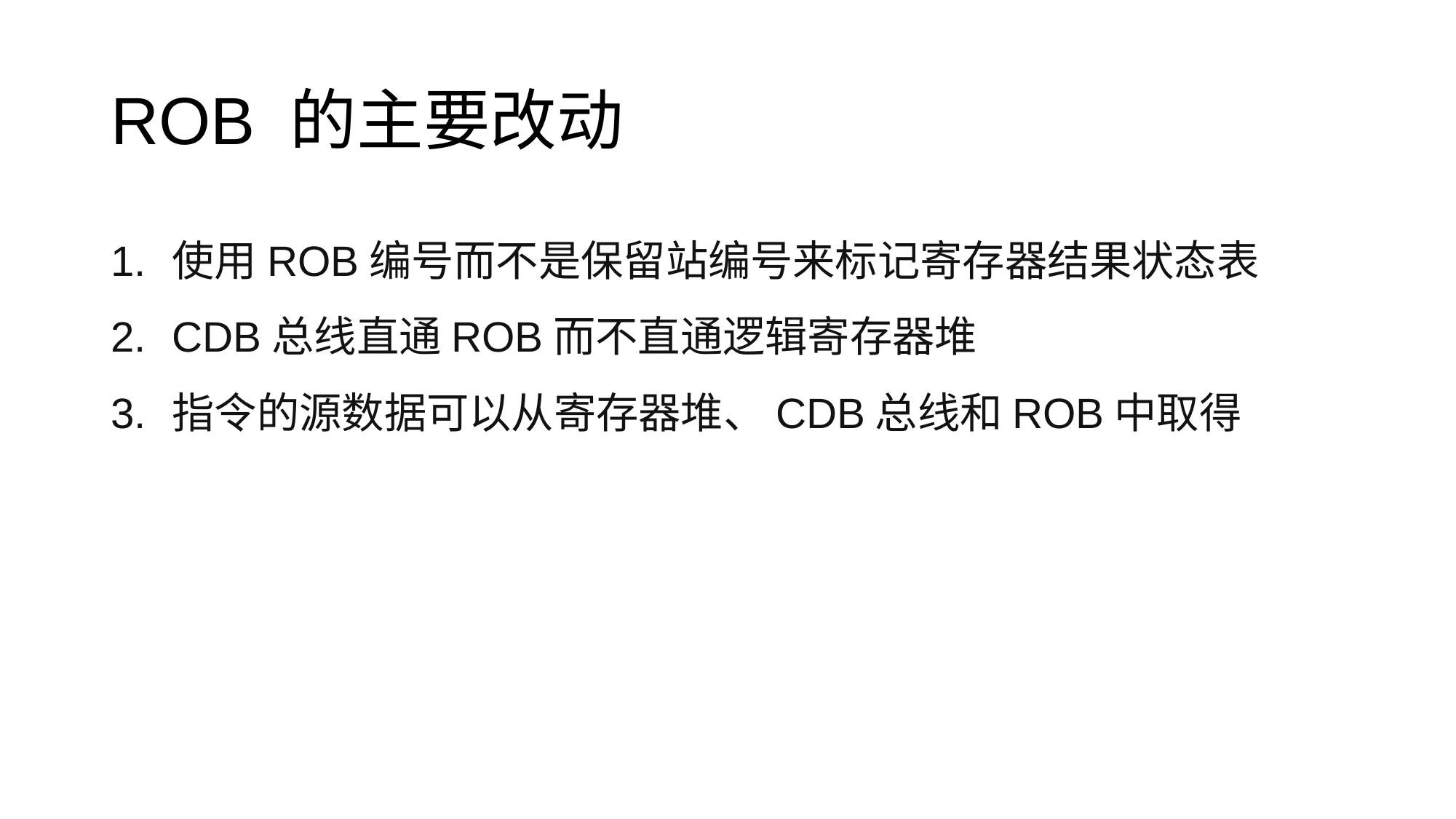

# ROB 的主要改动
使用ROB编号而不是保留站编号来标记寄存器结果状态表
CDB总线直通ROB而不直通逻辑寄存器堆
指令的源数据可以从寄存器堆、CDB总线和ROB中取得